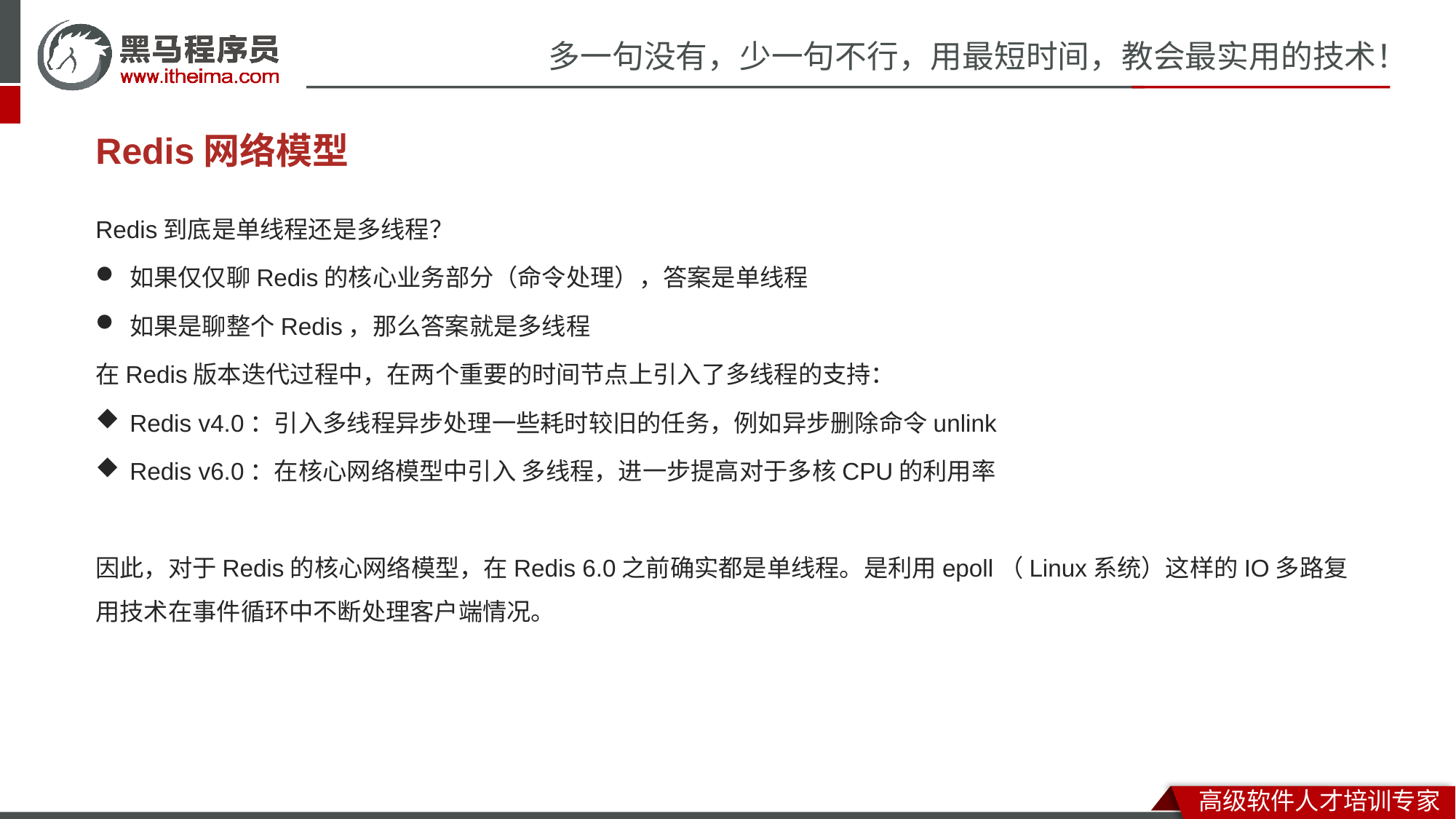

# Redis网络模型
Redis到底是单线程还是多线程？
如果仅仅聊Redis的核心业务部分（命令处理），答案是单线程
如果是聊整个Redis，那么答案就是多线程
在Redis版本迭代过程中，在两个重要的时间节点上引入了多线程的支持：
Redis v4.0：引入多线程异步处理一些耗时较旧的任务，例如异步删除命令unlink
Redis v6.0：在核心网络模型中引入 多线程，进一步提高对于多核CPU的利用率

因此，对于Redis的核心网络模型，在Redis 6.0之前确实都是单线程。是利用epoll（Linux系统）这样的IO多路复用技术在事件循环中不断处理客户端情况。